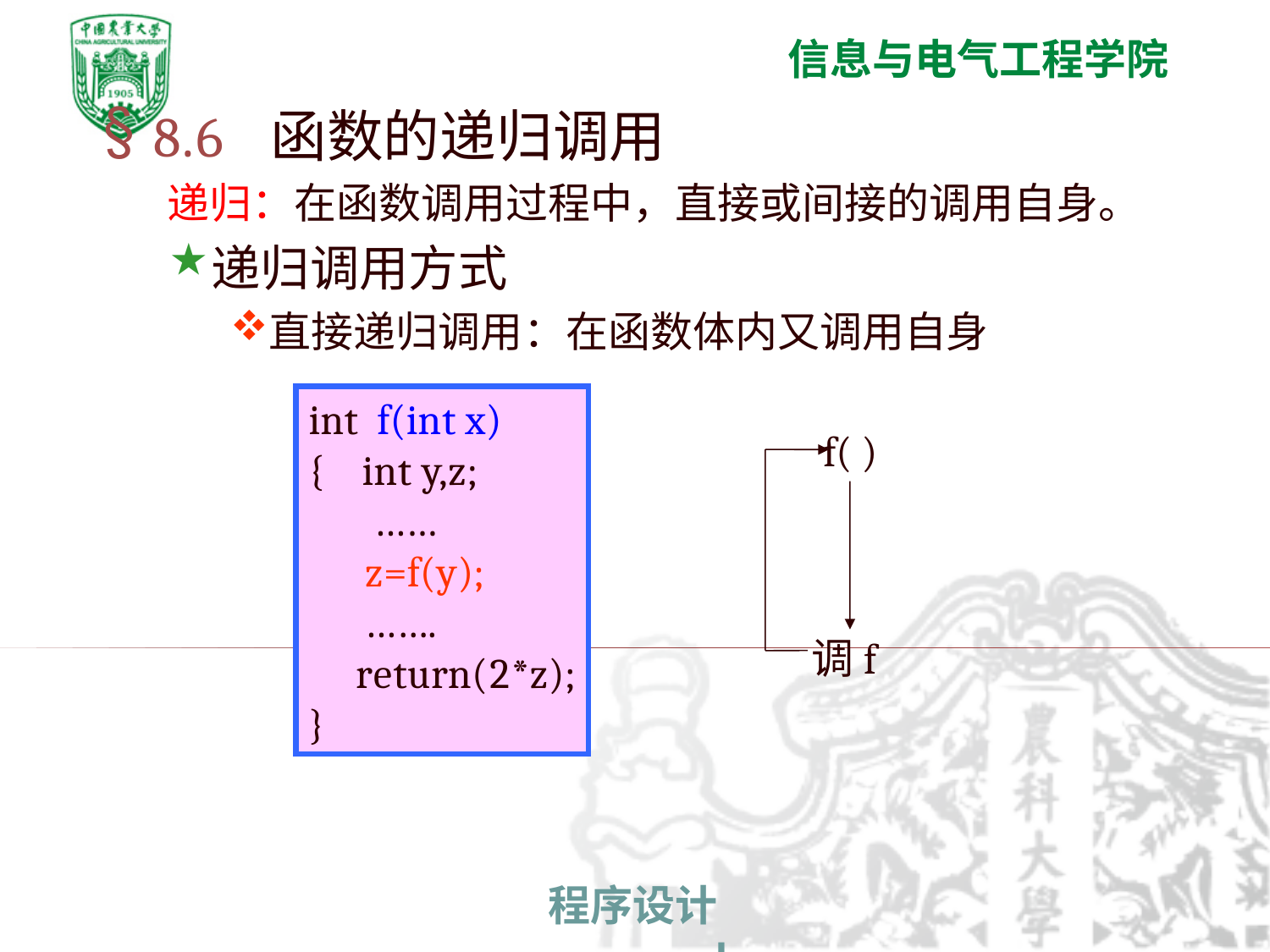

8.6  函数的递归调用
递归：在函数调用过程中，直接或间接的调用自身。
递归调用方式
直接递归调用：在函数体内又调用自身
int  f(int x)
{    int y,z;
       ……
      z=f(y);
      …….
     return(2*z);
}
f( )

调f